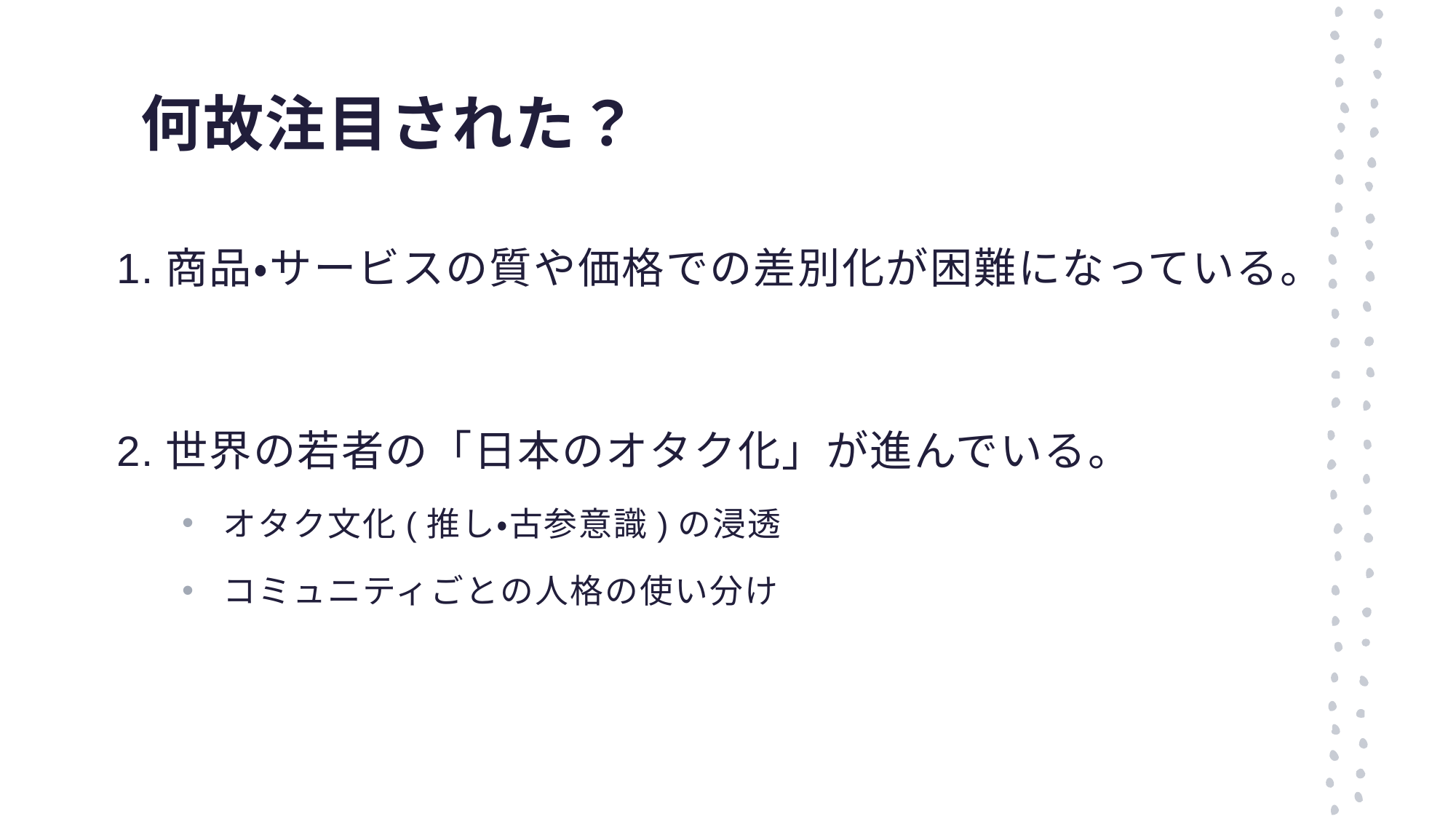

# 何故注目された？
1.商品・サービスの質や価格での差別化が困難になっている。

2.世界の若者の「日本のオタク化」が進んでいる。
オタク文化(推し・古参意識)の浸透
コミュニティごとの人格の使い分け